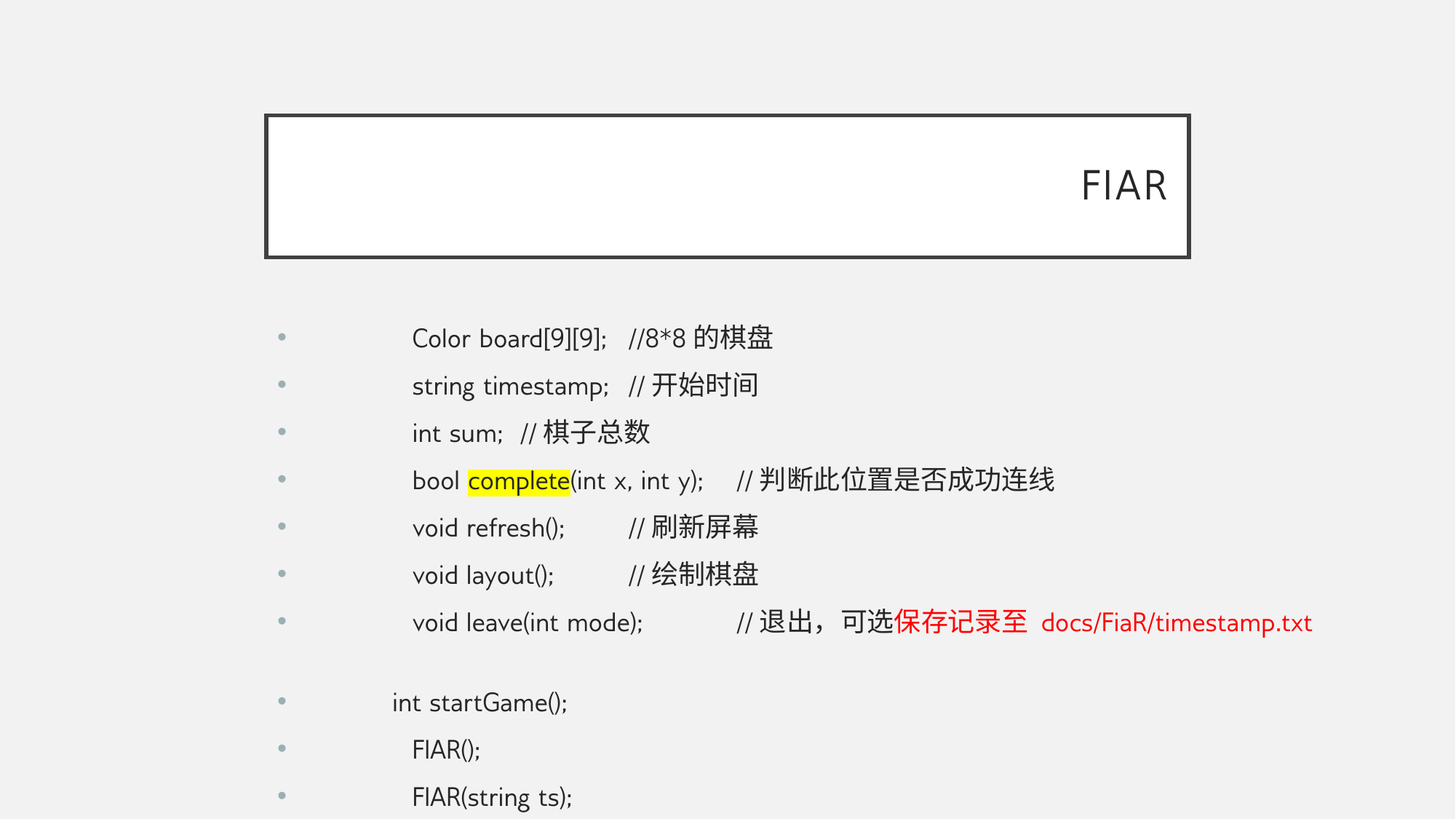

# FiaR
	Color board[9][9]; 	//8*8的棋盘
	string timestamp;	//开始时间
	int sum;	//棋子总数
	bool complete(int x, int y);	//判断此位置是否成功连线
	void refresh();	//刷新屏幕
	void layout();	//绘制棋盘
	void leave(int mode);	//退出，可选保存记录至 docs/FiaR/timestamp.txt
           int startGame();
	FIAR();
	FIAR(string ts);